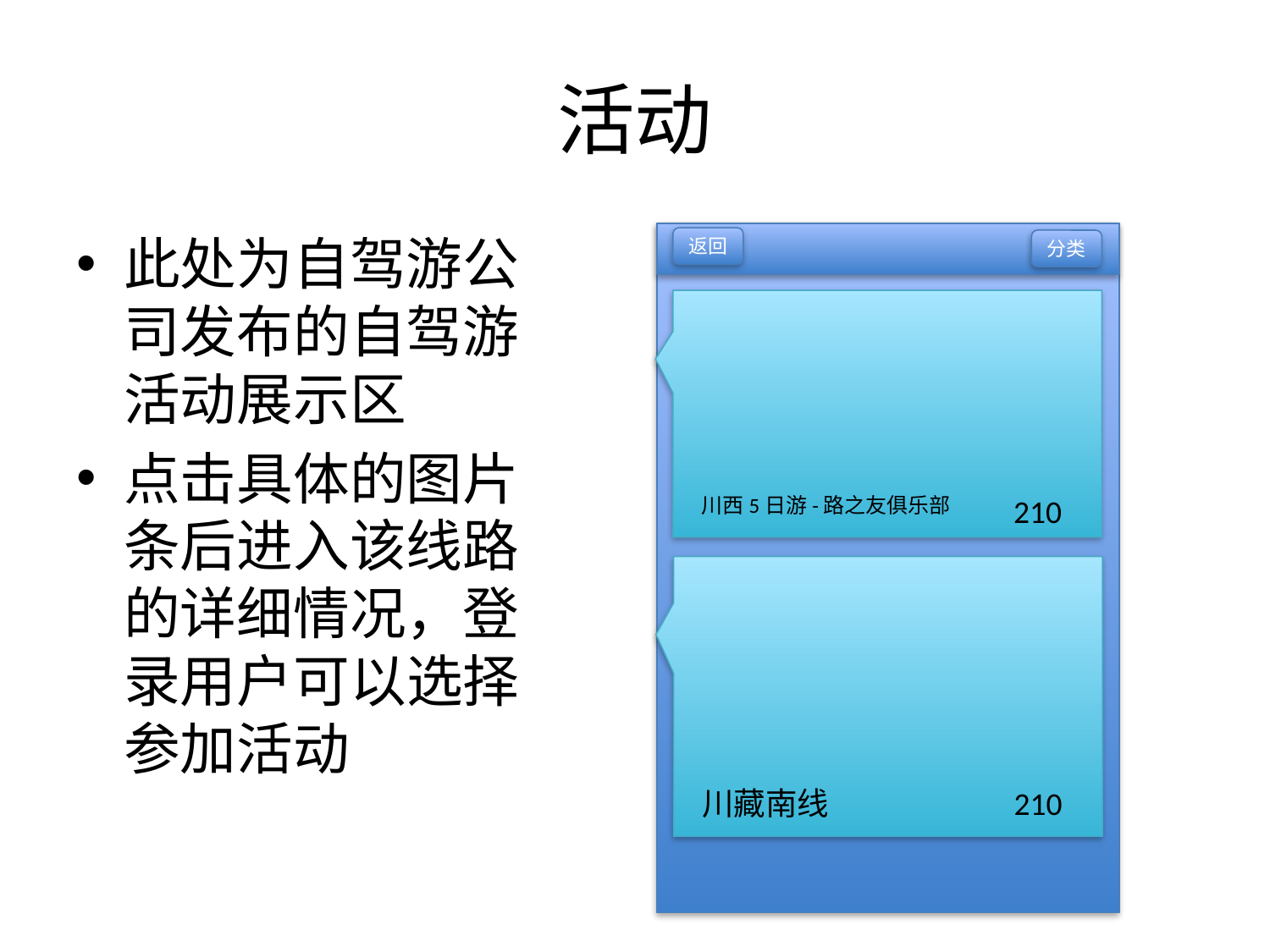

# 活动
此处为自驾游公司发布的自驾游活动展示区
点击具体的图片条后进入该线路的详细情况，登录用户可以选择参加活动

返回
分类

川西5日游-路之友俱乐部
210

川藏南线
210